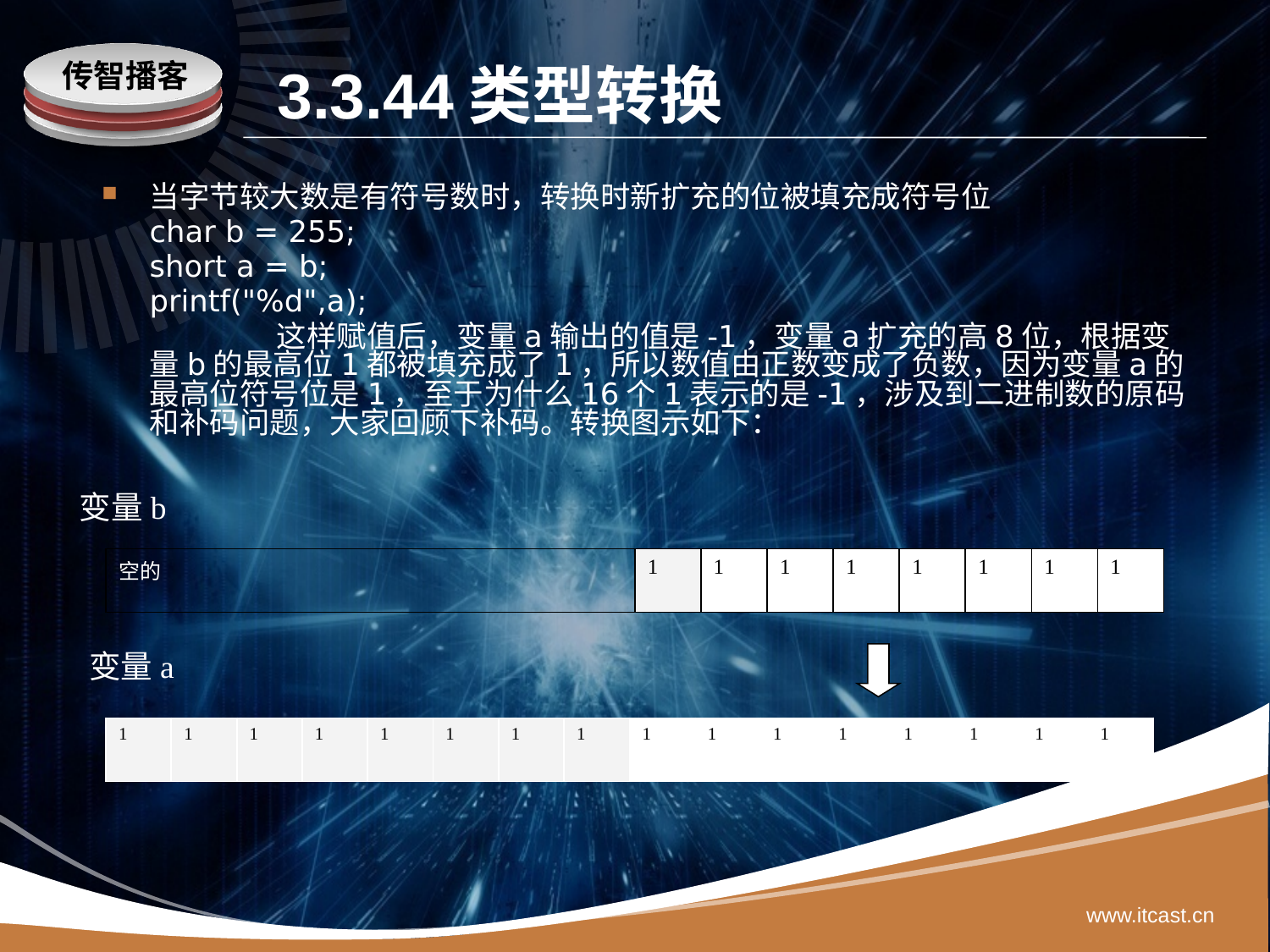

# 3.3.44类型转换

当字节较大数是有符号数时，转换时新扩充的位被填充成符号位
	char b = 255;
	short a = b;
	printf("%d",a);
		这样赋值后，变量a输出的值是-1，变量a扩充的高8位，根据变量b的最高位1都被填充成了1，所以数值由正数变成了负数，因为变量a的最高位符号位是1，至于为什么16个1表示的是-1，涉及到二进制数的原码和补码问题，大家回顾下补码。转换图示如下：
变量b
| 空的 | 1 | 1 | 1 | 1 | 1 | 1 | 1 | 1 |
| --- | --- | --- | --- | --- | --- | --- | --- | --- |
变量a

| 1 | 1 | 1 | 1 | 1 | 1 | 1 | 1 | 1 | 1 | 1 | 1 | 1 | 1 | 1 | 1 |
| --- | --- | --- | --- | --- | --- | --- | --- | --- | --- | --- | --- | --- | --- | --- | --- |
www.itcast.cn